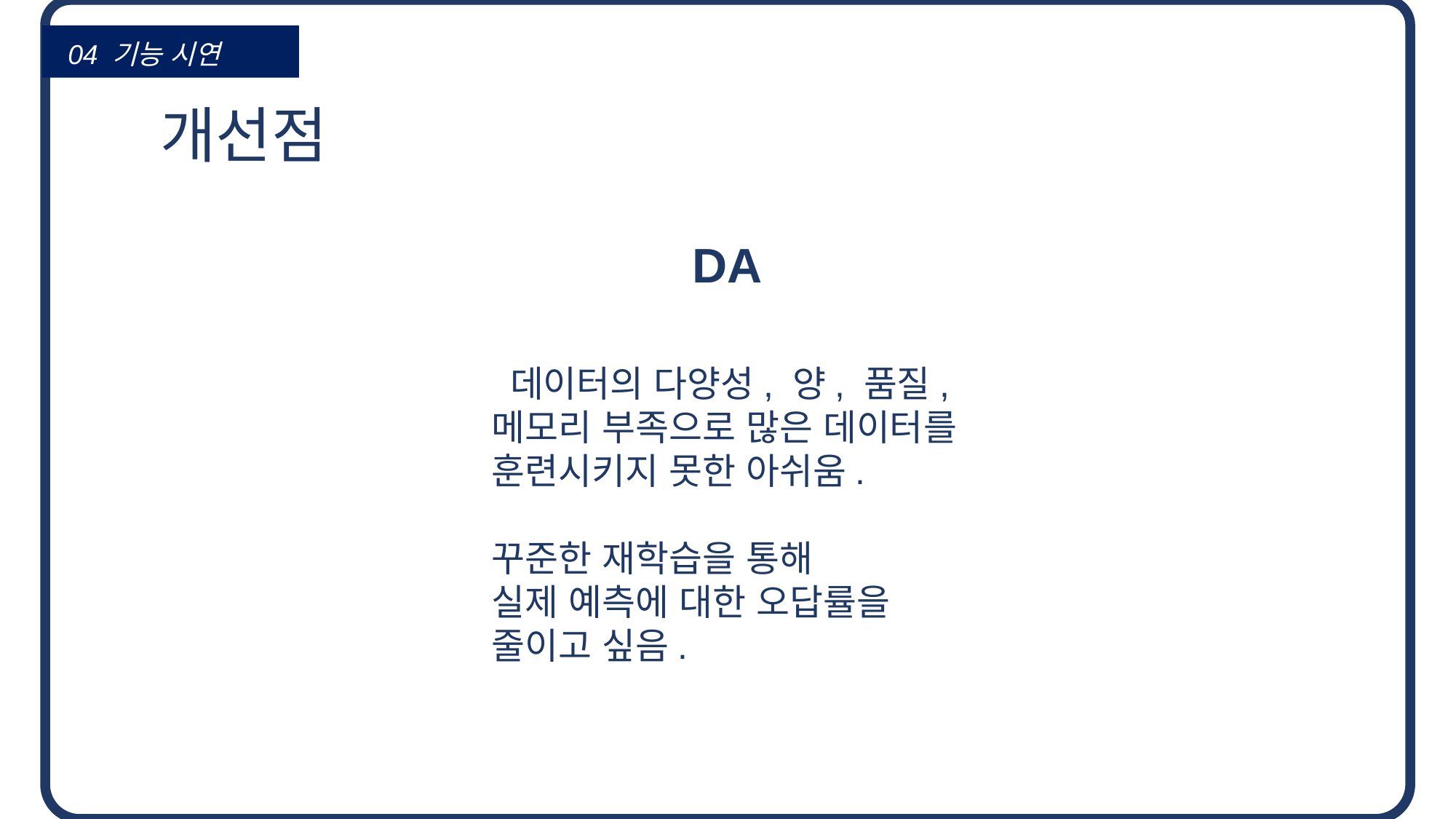

04 기능 시연
  개선점
DA
 데이터의 다양성, 양, 품질,
메모리 부족으로 많은 데이터를 훈련시키지 못한 아쉬움.

꾸준한 재학습을 통해
실제 예측에 대한 오답률을 줄이고 싶음.